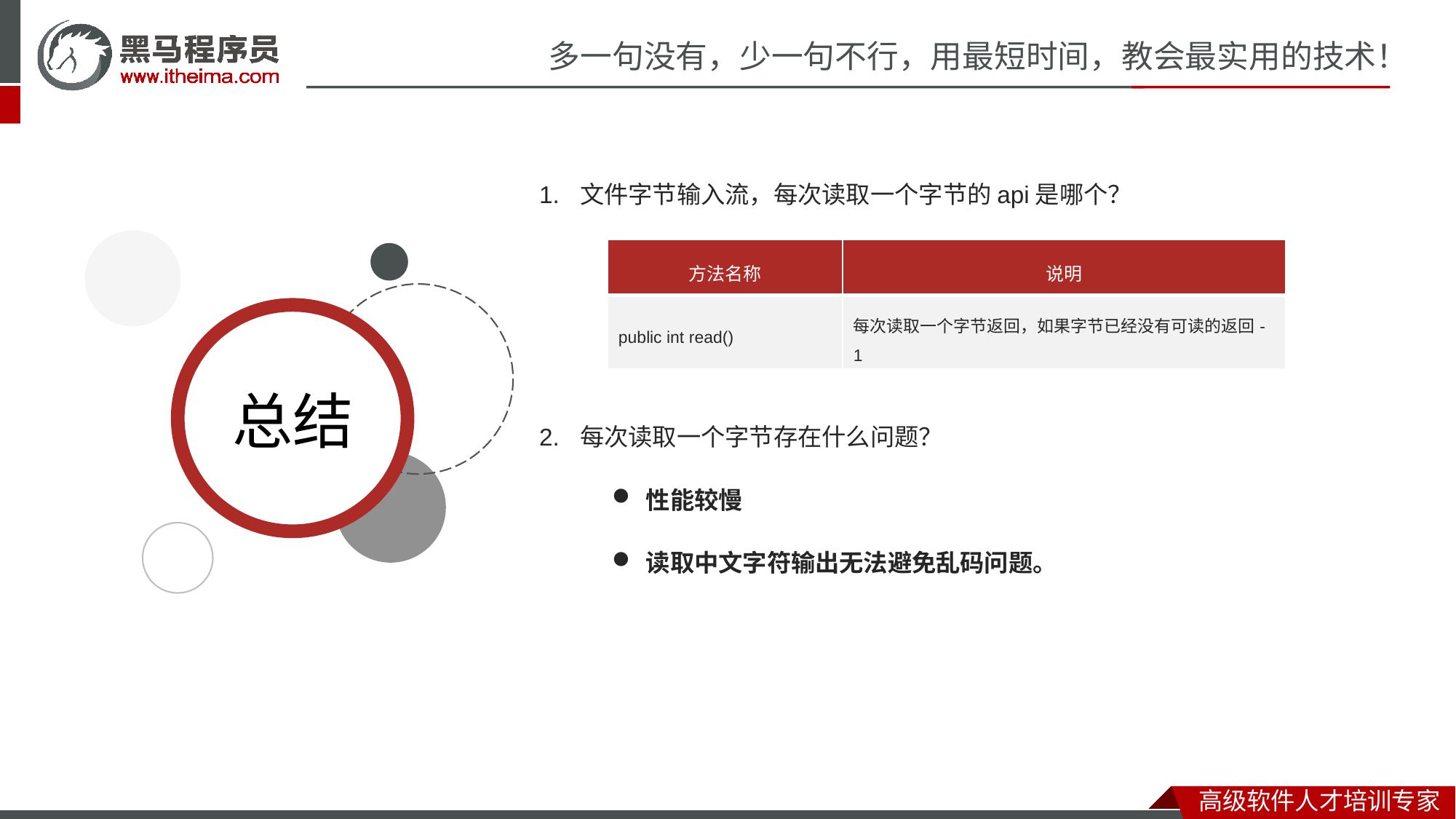

文件字节输入流，每次读取一个字节的api是哪个？

每次读取一个字节存在什么问题？
性能较慢
读取中文字符输出无法避免乱码问题。

| 方法名称 | 说明 |
| --- | --- |
| public int read() | 每次读取一个字节返回，如果字节已经没有可读的返回-1 |